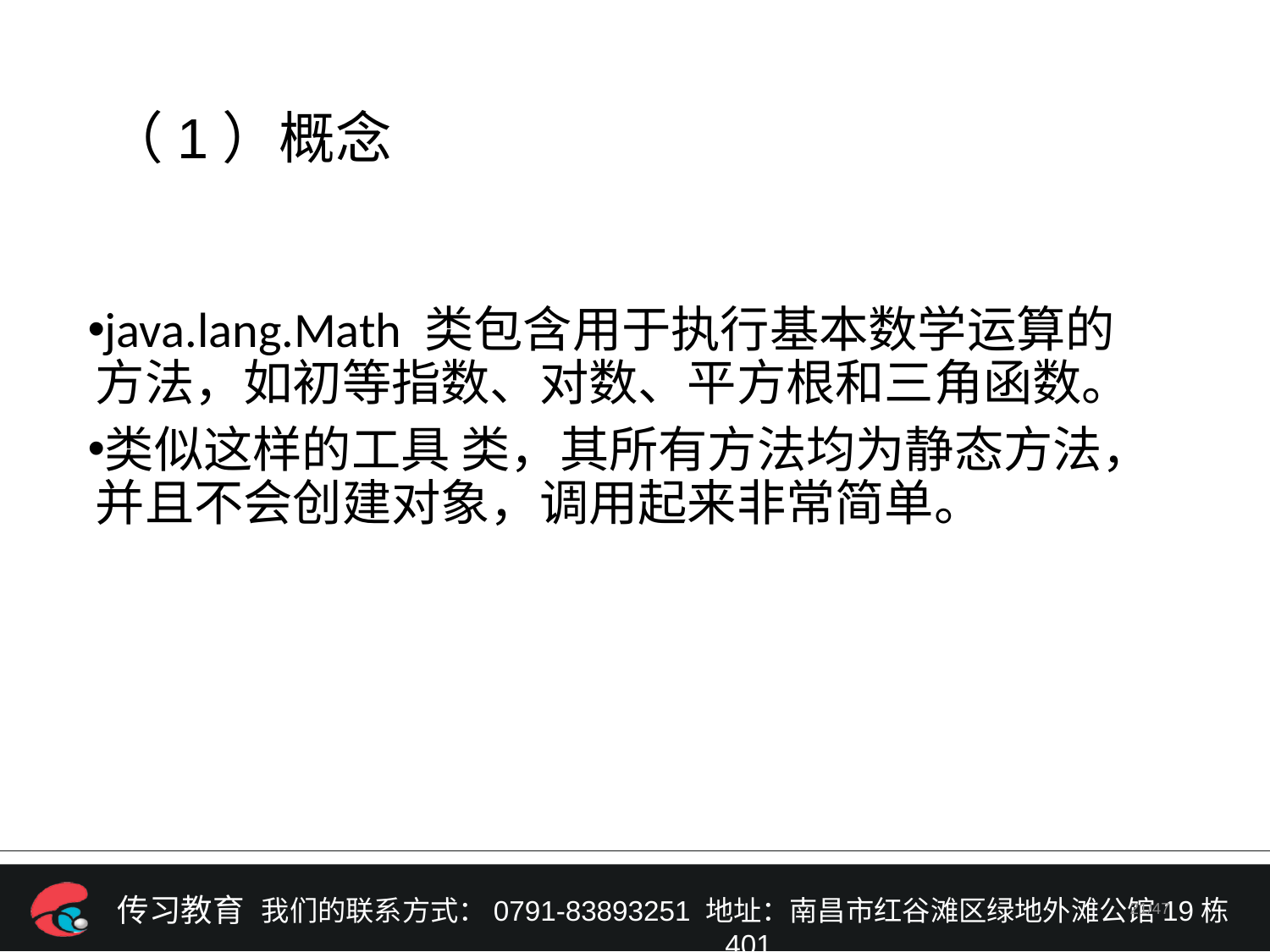

（1）概念

java.lang.Math 类包含用于执行基本数学运算的方法，如初等指数、对数、平方根和三角函数。
类似这样的工具 类，其所有方法均为静态方法，并且不会创建对象，调用起来非常简单。
21/47